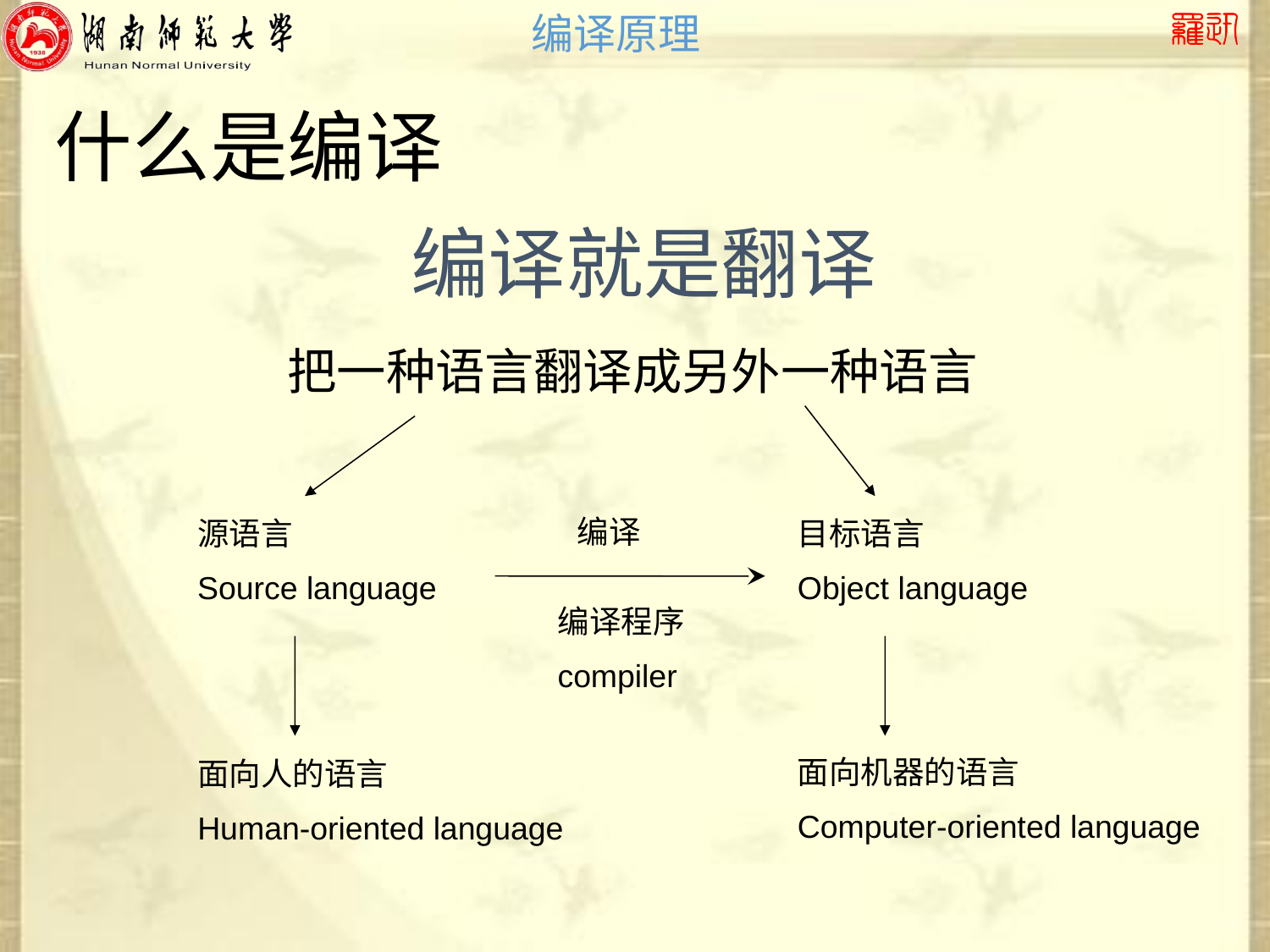

# 什么是编译

编译就是翻译
把一种语言翻译成另外一种语言

编译
源语言
Source language
目标语言
Object language

编译程序
compiler

面向机器的语言
Computer-oriented language
面向人的语言
Human-oriented language